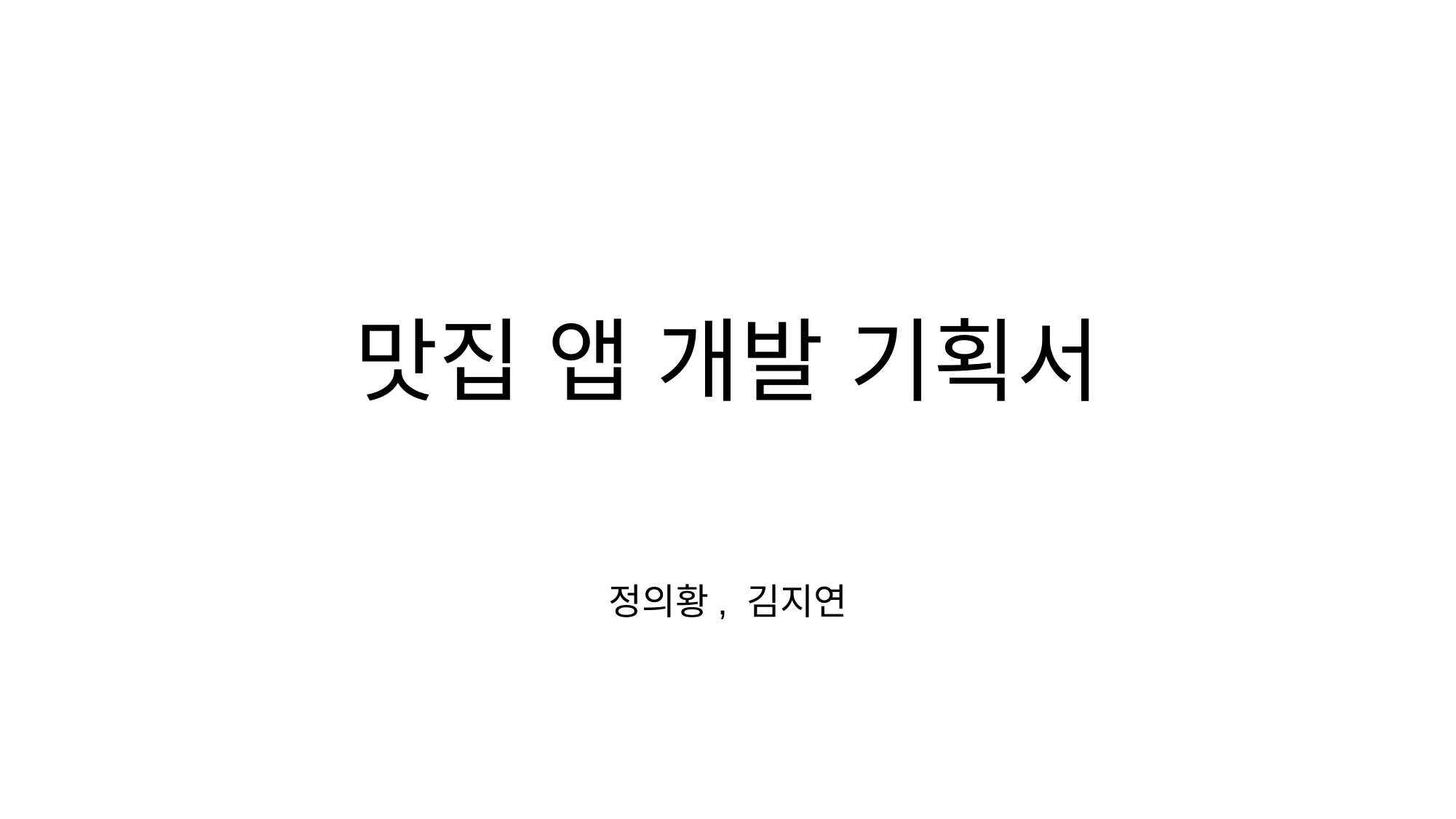

# 맛집 앱 개발 기획서
정의황, 김지연